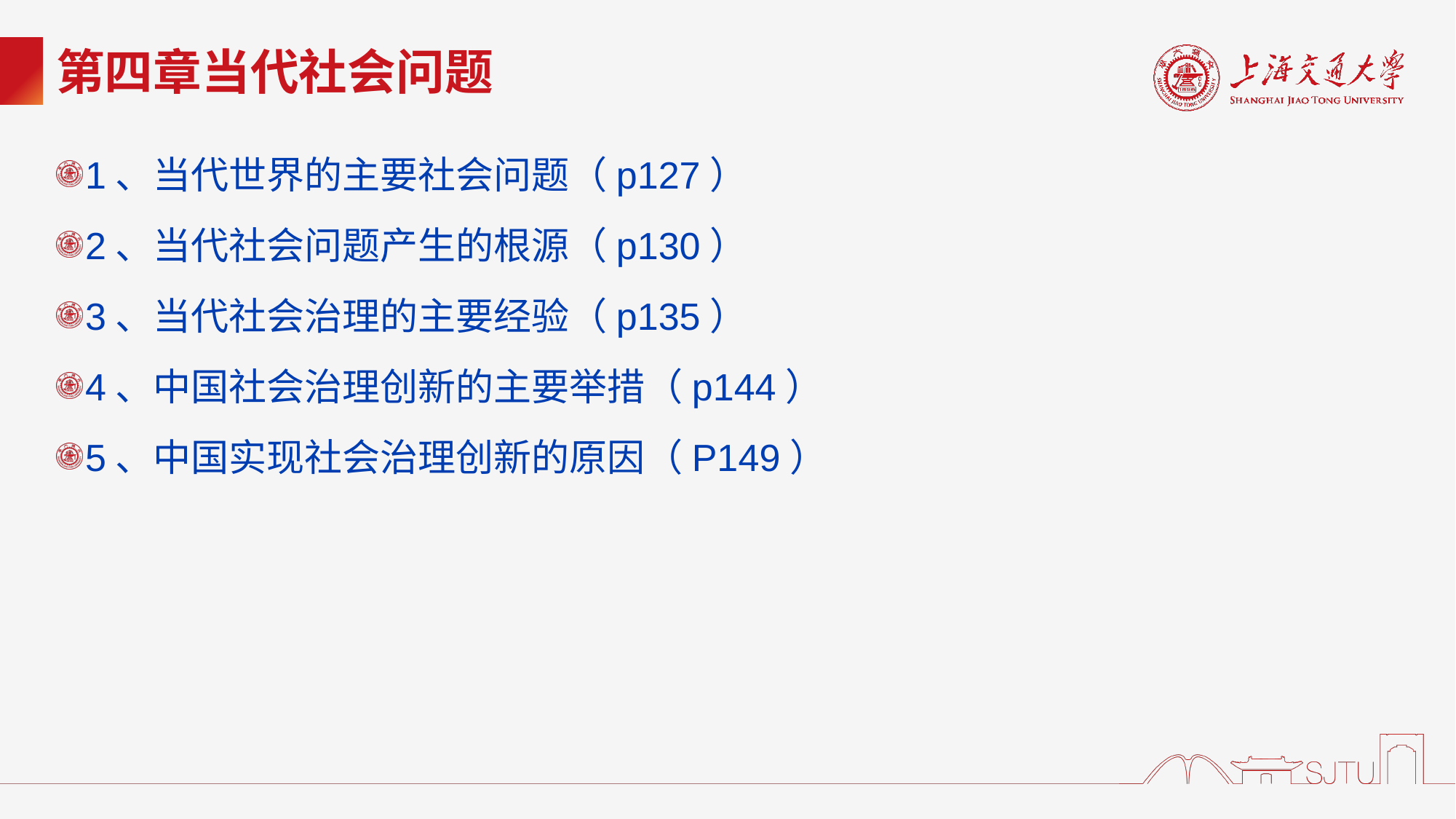

# 第四章当代社会问题
1、当代世界的主要社会问题（p127）
2、当代社会问题产生的根源（p130）
3、当代社会治理的主要经验（p135）
4、中国社会治理创新的主要举措（p144）
5、中国实现社会治理创新的原因（P149）